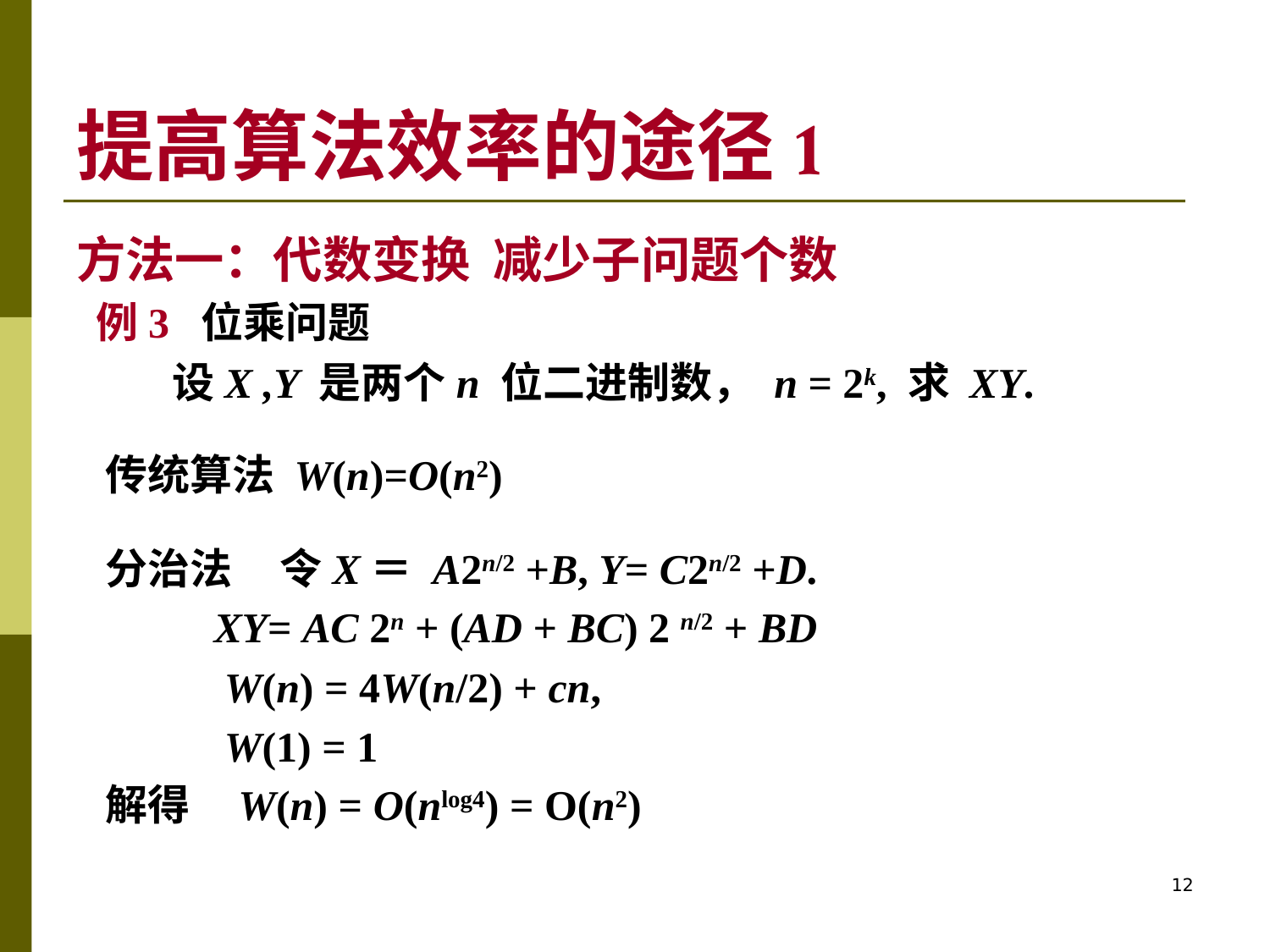

# 提高算法效率的途径1
方法一：代数变换  减少子问题个数
 例3  位乘问题
         设X ,Y 是两个n 位二进制数， n = 2k, 求 XY.
  传统算法 W(n)=O(n2)
  分治法     令X＝ A2n/2 +B, Y= C2n/2 +D.
             XY= AC 2n + (AD + BC) 2 n/2 + BD
              W(n) = 4W(n/2) + cn,
              W(1) = 1
  解得    W(n) = O(nlog4) = O(n2)

12